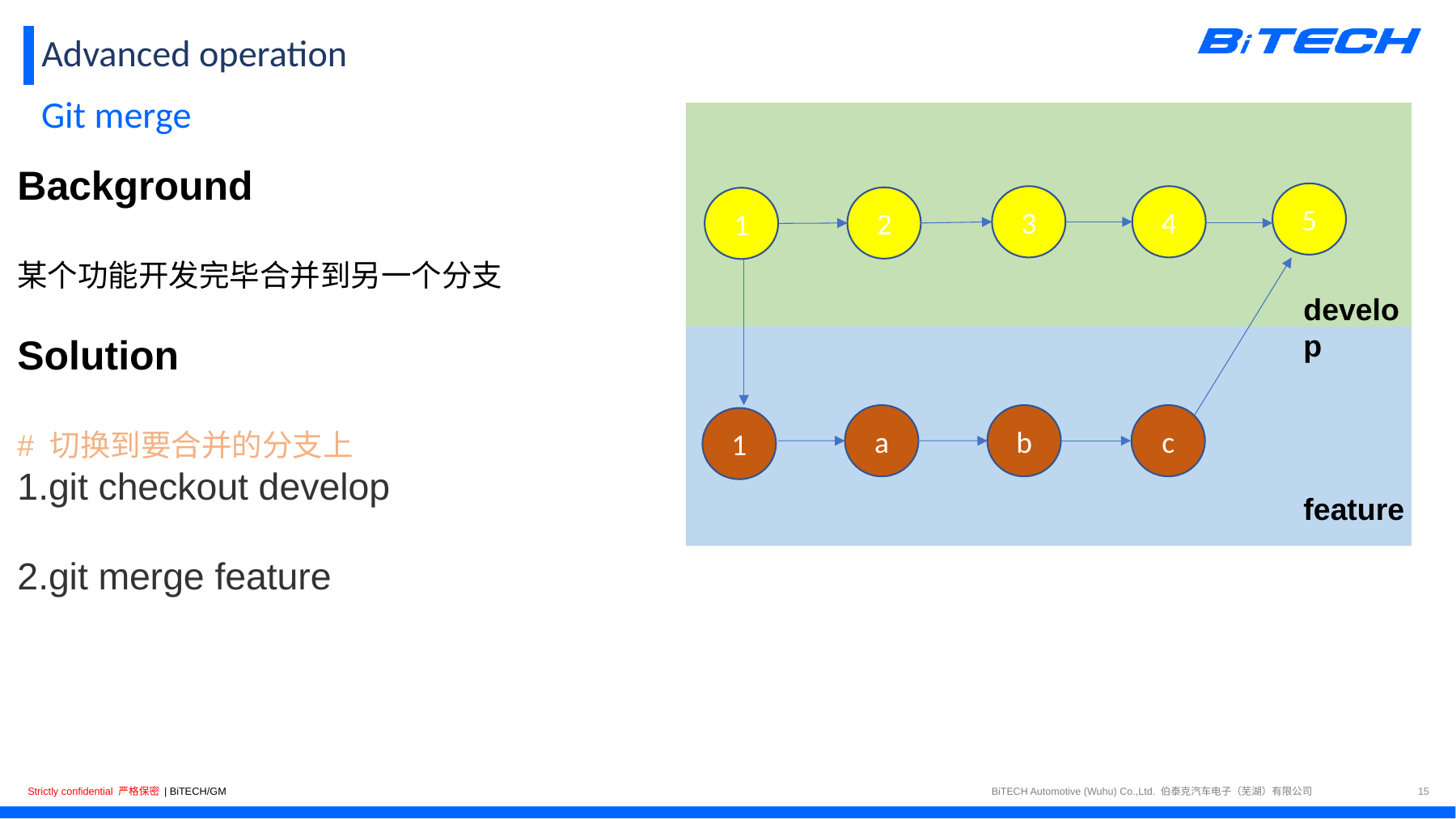

# Advanced operation

Background

某个功能开发完毕合并到另一个分支

Solution

# 切换到要合并的分支上
1.git checkout develop

2.git merge feature
Git merge

5
3
4
2
1
develop

a
b
c
1
feature
15